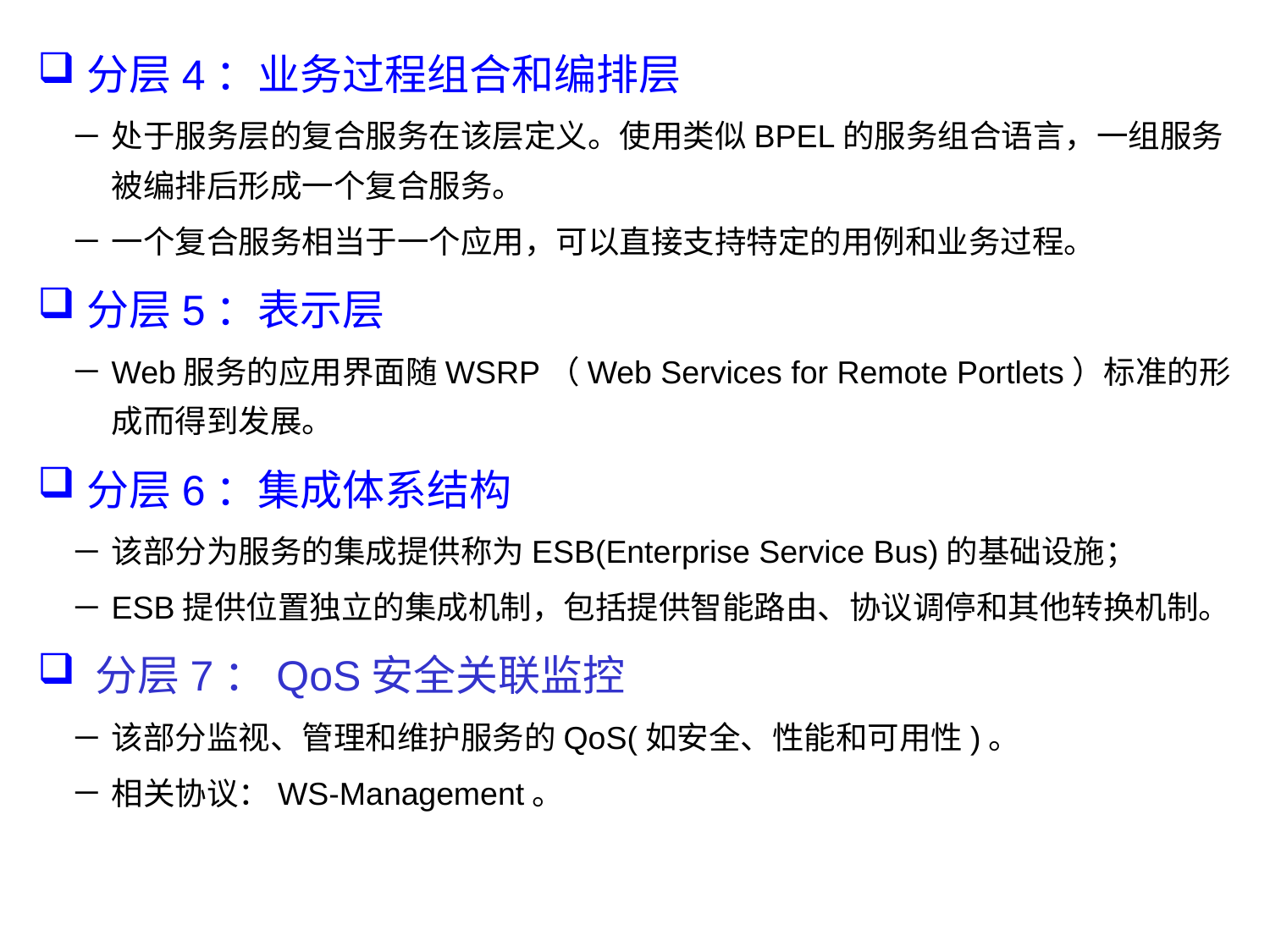

分层4：业务过程组合和编排层
处于服务层的复合服务在该层定义。使用类似BPEL的服务组合语言，一组服务被编排后形成一个复合服务。
一个复合服务相当于一个应用，可以直接支持特定的用例和业务过程。
分层5：表示层
Web服务的应用界面随WSRP（Web Services for Remote Portlets）标准的形成而得到发展。
分层6：集成体系结构
该部分为服务的集成提供称为ESB(Enterprise Service Bus)的基础设施；
ESB提供位置独立的集成机制，包括提供智能路由、协议调停和其他转换机制。
 分层7：QoS安全关联监控
该部分监视、管理和维护服务的QoS(如安全、性能和可用性)。
相关协议：WS-Management。